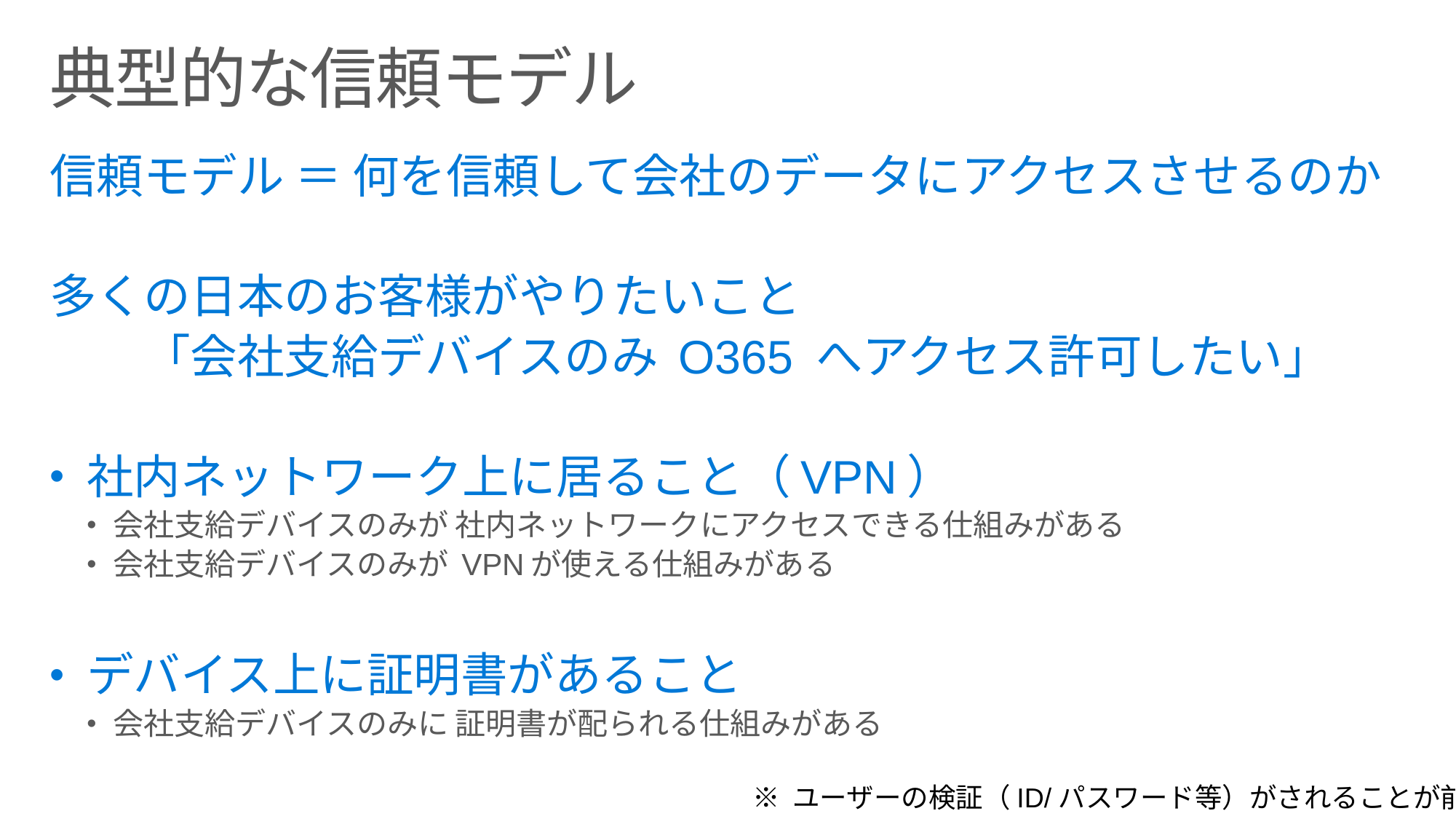

# 典型的な信頼モデル
信頼モデル ＝ 何を信頼して会社のデータにアクセスさせるのか

多くの日本のお客様がやりたいこと
	「会社支給デバイスのみ O365 へアクセス許可したい」

社内ネットワーク上に居ること（VPN）
会社支給デバイスのみが 社内ネットワークにアクセスできる仕組みがある
会社支給デバイスのみが VPNが使える仕組みがある

デバイス上に証明書があること
会社支給デバイスのみに 証明書が配られる仕組みがある
※ ユーザーの検証（ID/パスワード等）がされることが前提